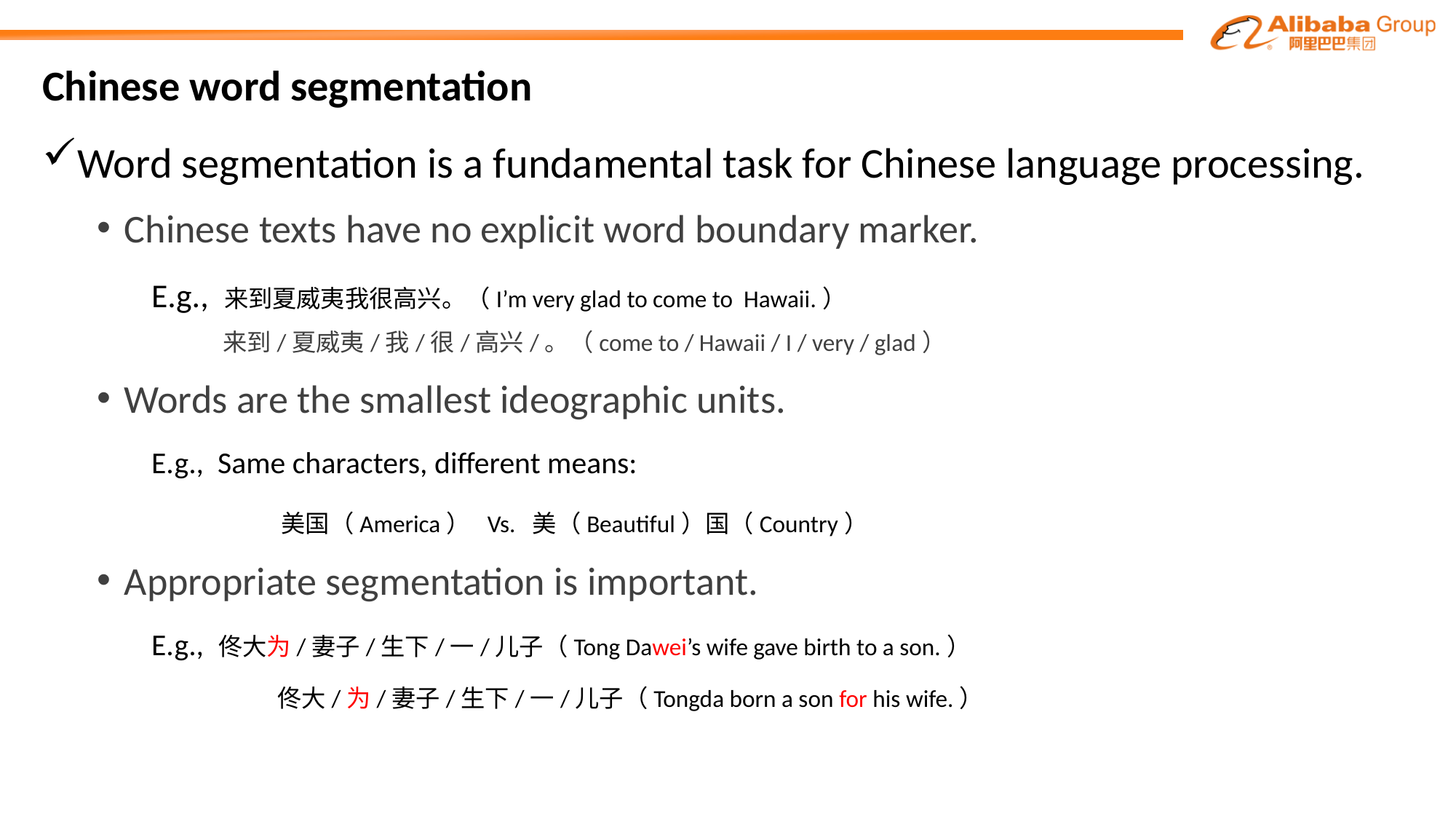

# Chinese word segmentation
Word segmentation is a fundamental task for Chinese language processing.
Chinese texts have no explicit word boundary marker.
	E.g., 来到夏威夷我很高兴。（I’m very glad to come to  Hawaii.）
	  来到/夏威夷/我/很/高兴/。（come to / Hawaii / I / very / glad）
Words are the smallest ideographic units.
	E.g.,  Same characters, different means:
		  美国（America）  Vs.  美（Beautiful）国（Country）
Appropriate segmentation is important.
	E.g., 佟大为/妻子/生下/一/儿子（Tong Dawei’s wife gave birth to a son.）
 		  佟大/为/妻子/生下/一/儿子（Tongda born a son for his wife.）